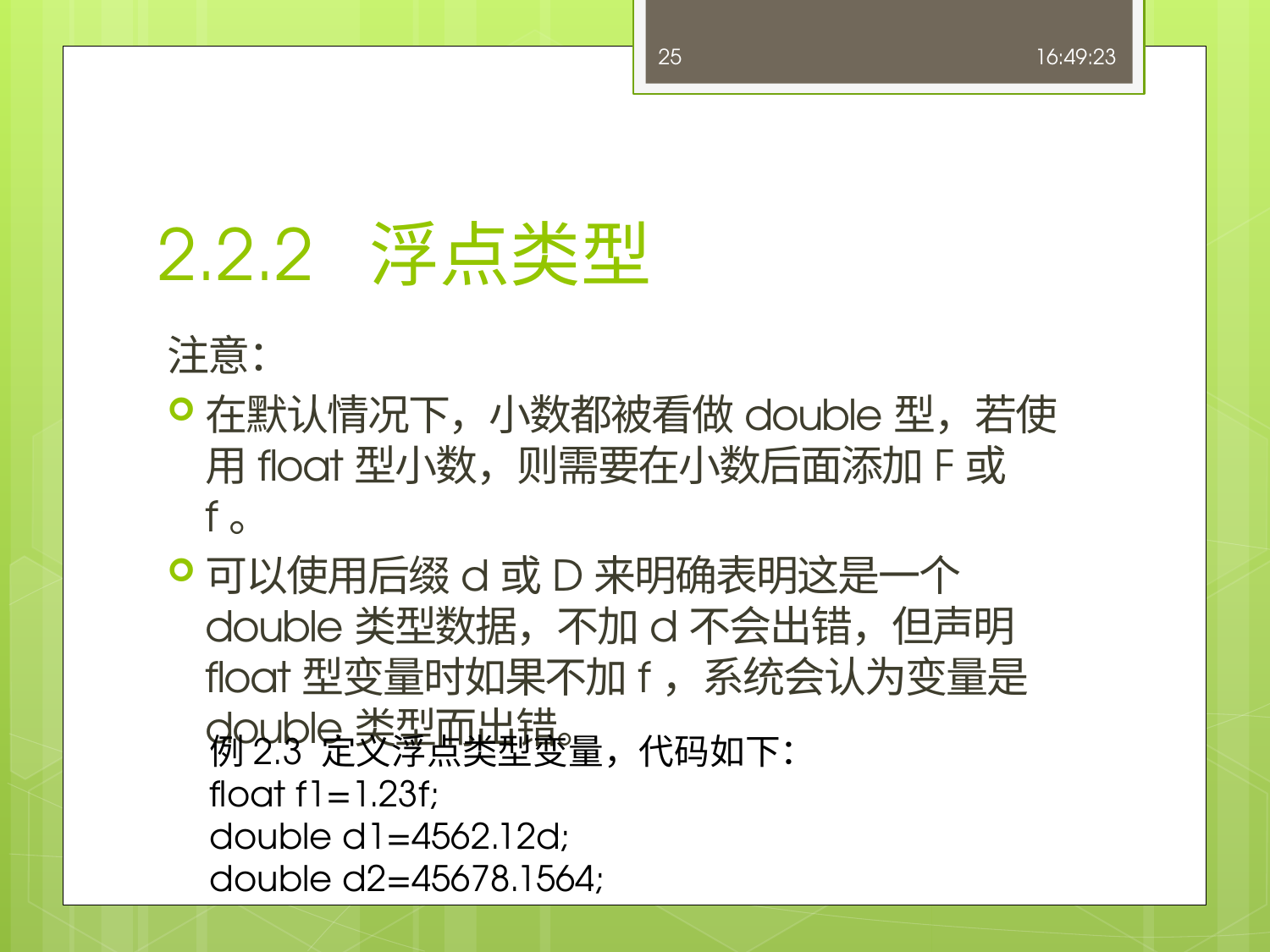

25
16:49:23
# 2.2.2  浮点类型
注意：
在默认情况下，小数都被看做double型，若使用float型小数，则需要在小数后面添加F或f。
可以使用后缀d或D来明确表明这是一个double类型数据，不加d不会出错，但声明float型变量时如果不加f，系统会认为变量是double类型而出错。
例2.3 定义浮点类型变量，代码如下：
float f1=1.23f;
double d1=4562.12d;
double d2=45678.1564;